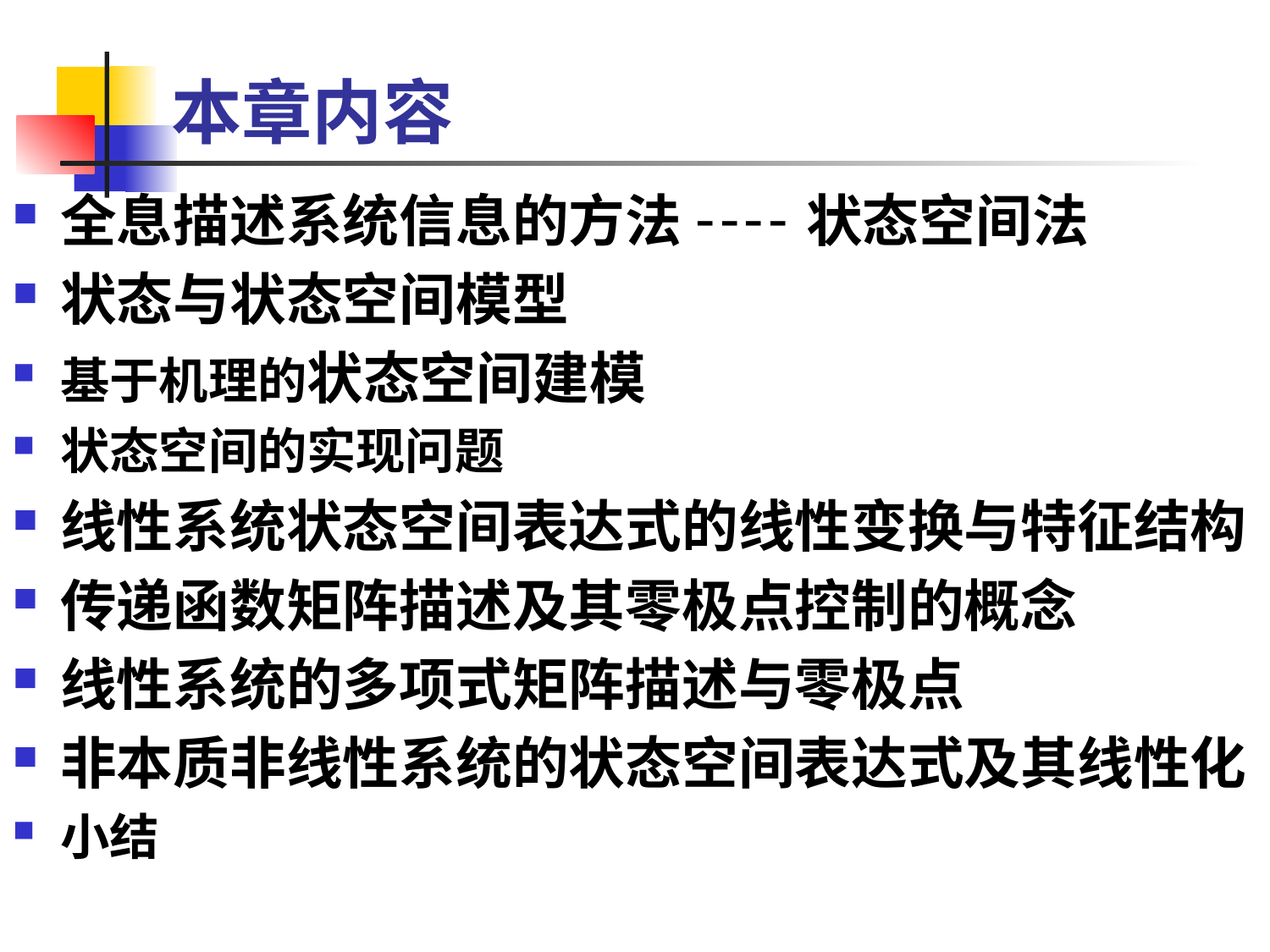

# 本章内容
全息描述系统信息的方法----状态空间法
状态与状态空间模型
基于机理的状态空间建模
状态空间的实现问题
线性系统状态空间表达式的线性变换与特征结构
传递函数矩阵描述及其零极点控制的概念
线性系统的多项式矩阵描述与零极点
非本质非线性系统的状态空间表达式及其线性化
小结